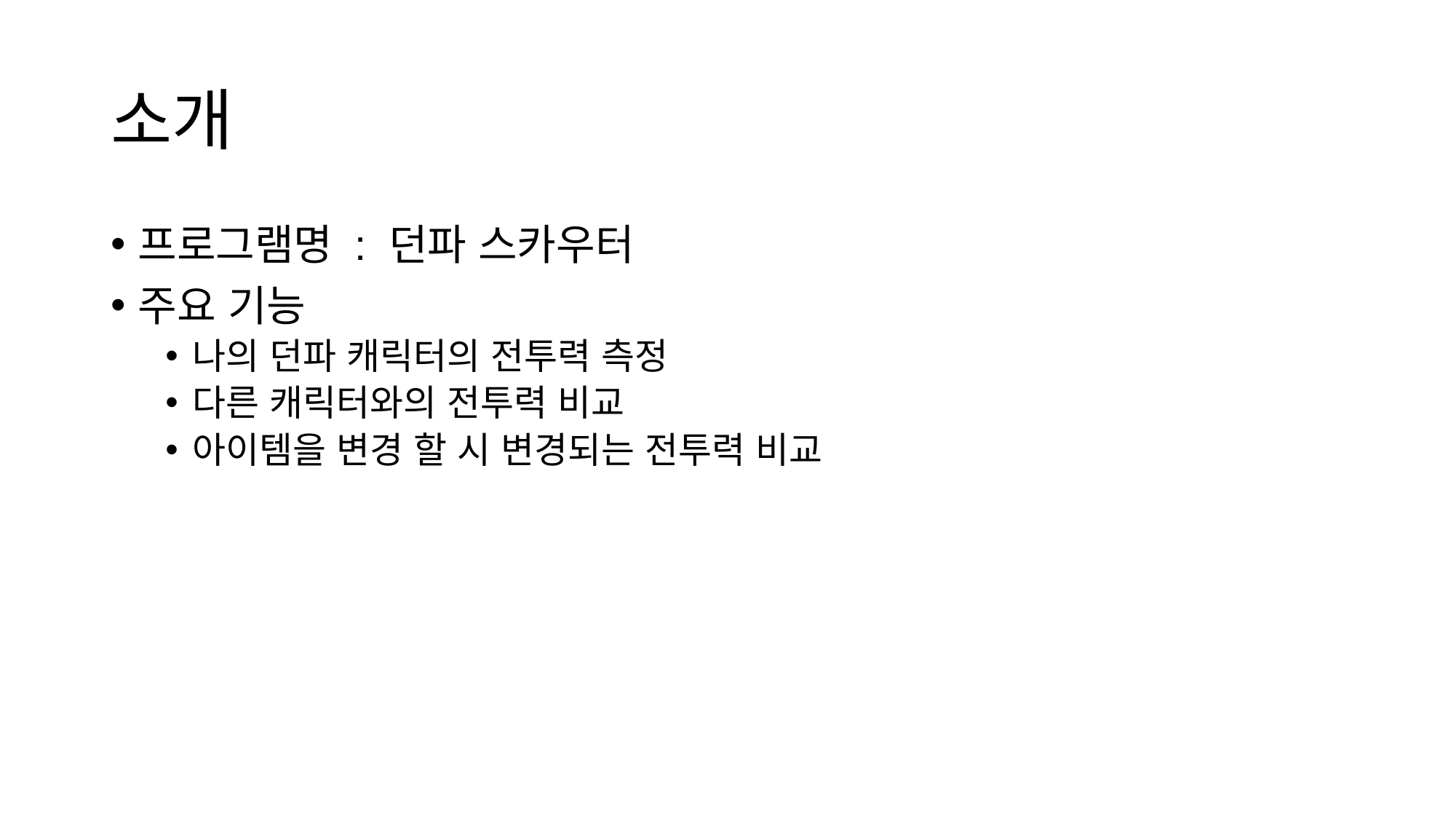

# 소개
프로그램명 : 던파 스카우터
주요 기능
나의 던파 캐릭터의 전투력 측정
다른 캐릭터와의 전투력 비교
아이템을 변경 할 시 변경되는 전투력 비교